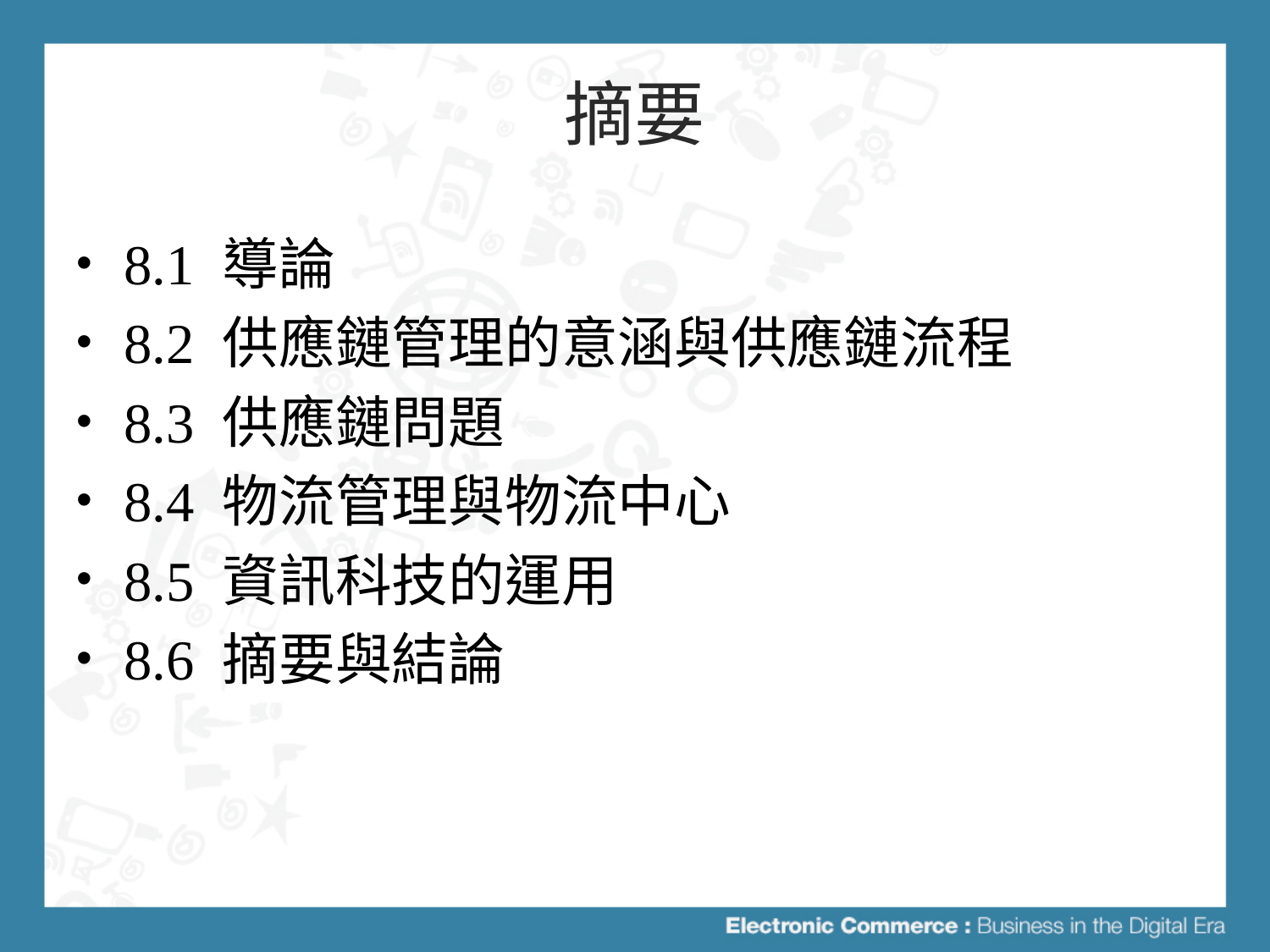

# 摘要
8.1 導論
8.2 供應鏈管理的意涵與供應鏈流程
8.3 供應鏈問題
8.4 物流管理與物流中心
8.5 資訊科技的運用
8.6 摘要與結論